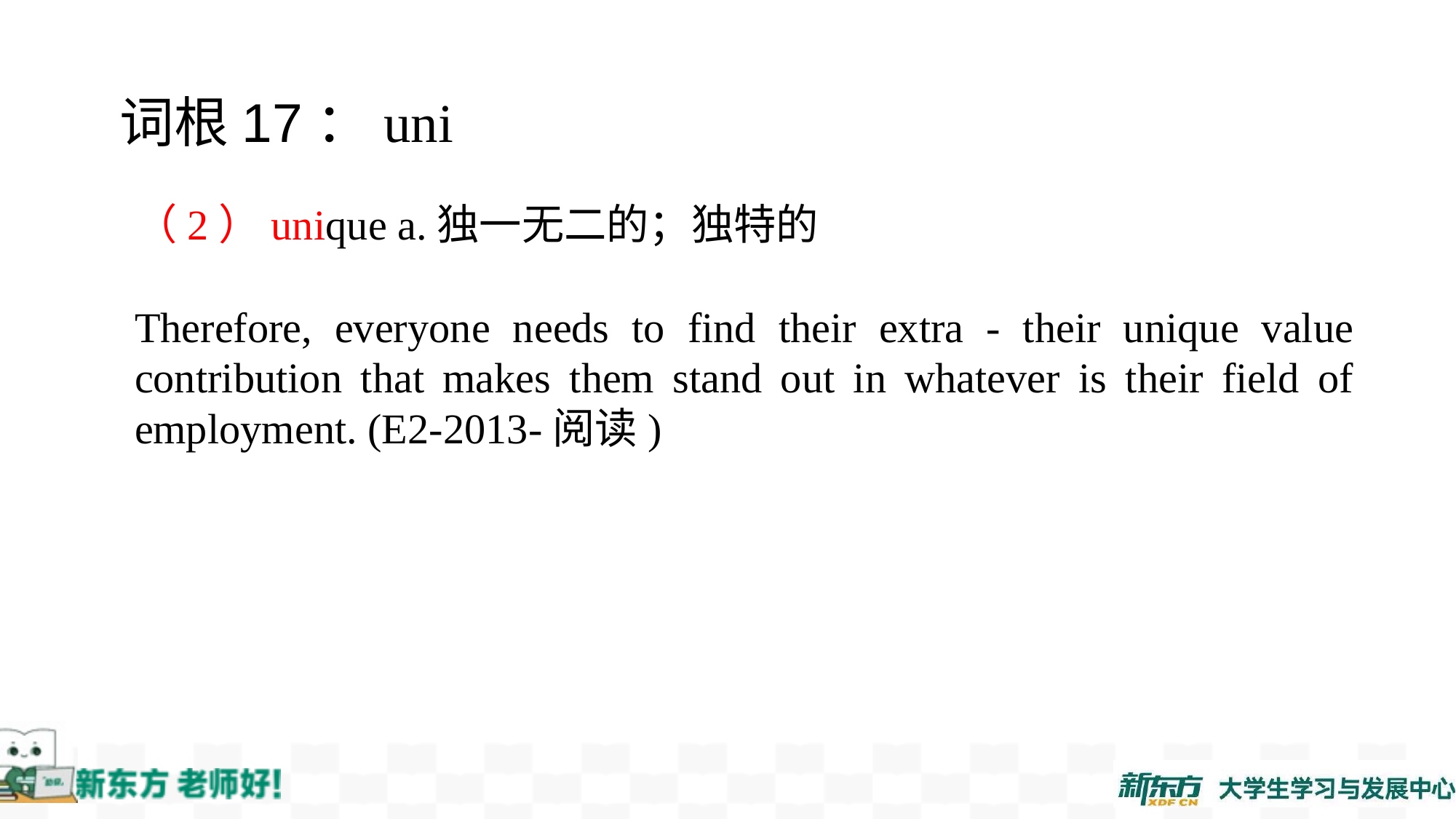

词根17：uni
（2）unique a.独一无二的；独特的

Therefore, everyone needs to find their extra - their unique value contribution that makes them stand out in whatever is their field of employment. (E2-2013-阅读)